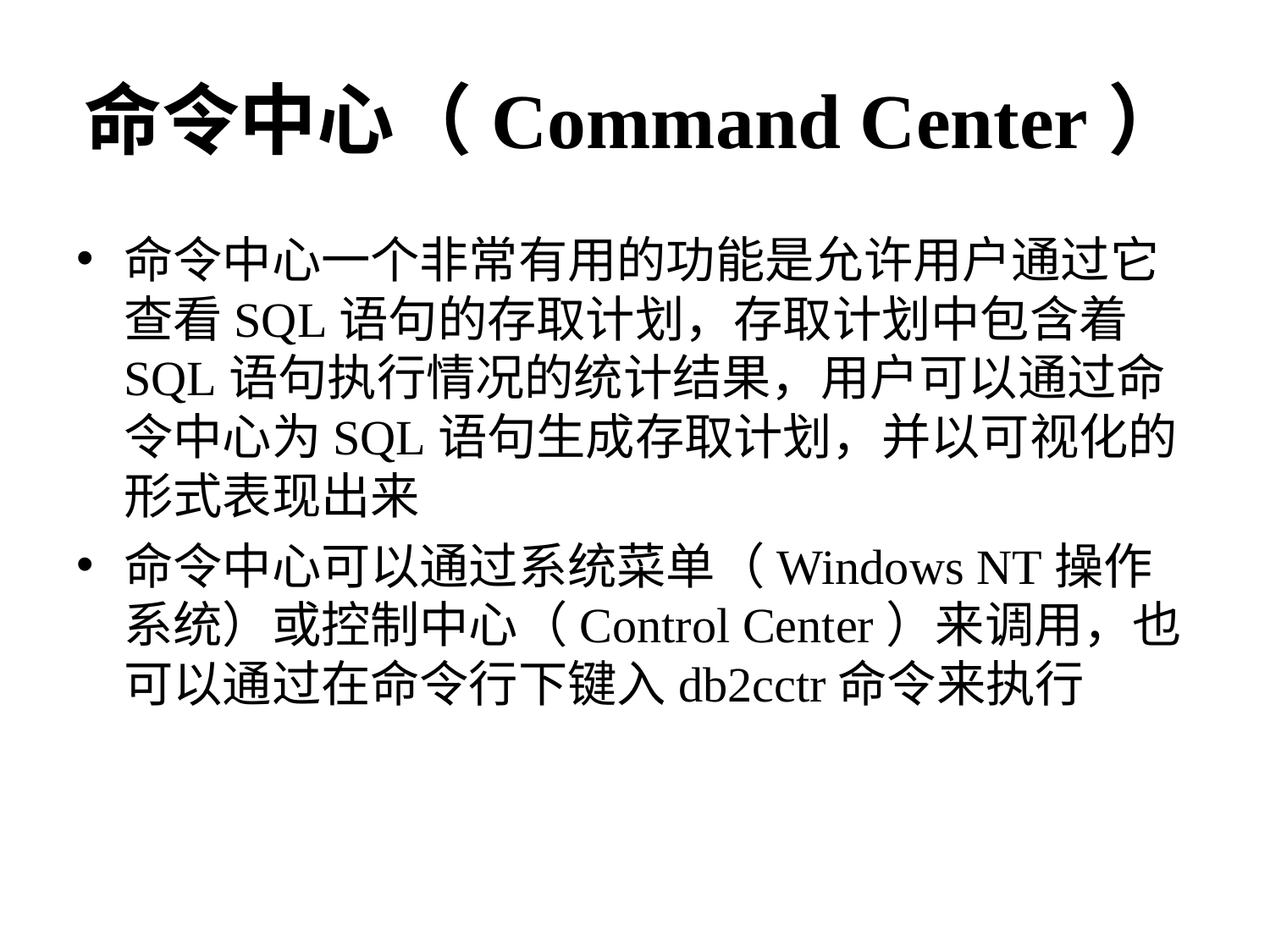

# 命令中心（Command Center）
命令中心一个非常有用的功能是允许用户通过它查看SQL语句的存取计划，存取计划中包含着SQL语句执行情况的统计结果，用户可以通过命令中心为SQL语句生成存取计划，并以可视化的形式表现出来
命令中心可以通过系统菜单（Windows NT操作系统）或控制中心（Control Center）来调用，也可以通过在命令行下键入db2cctr命令来执行